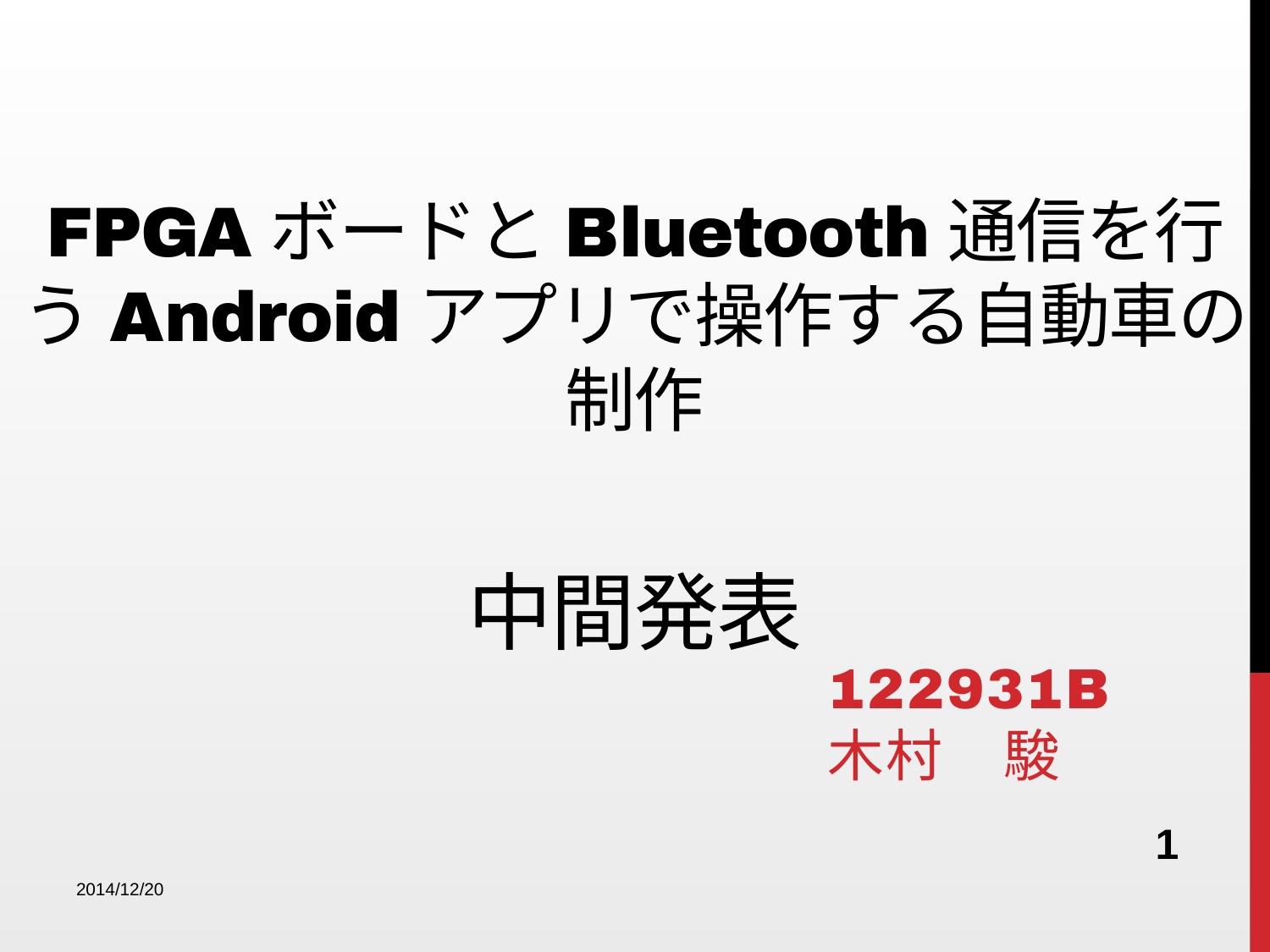

# FPGAボードとBluetooth通信を行うAndroidアプリで操作する自動車の制作 中間発表
122931B    木村　駿
1
2014/12/20